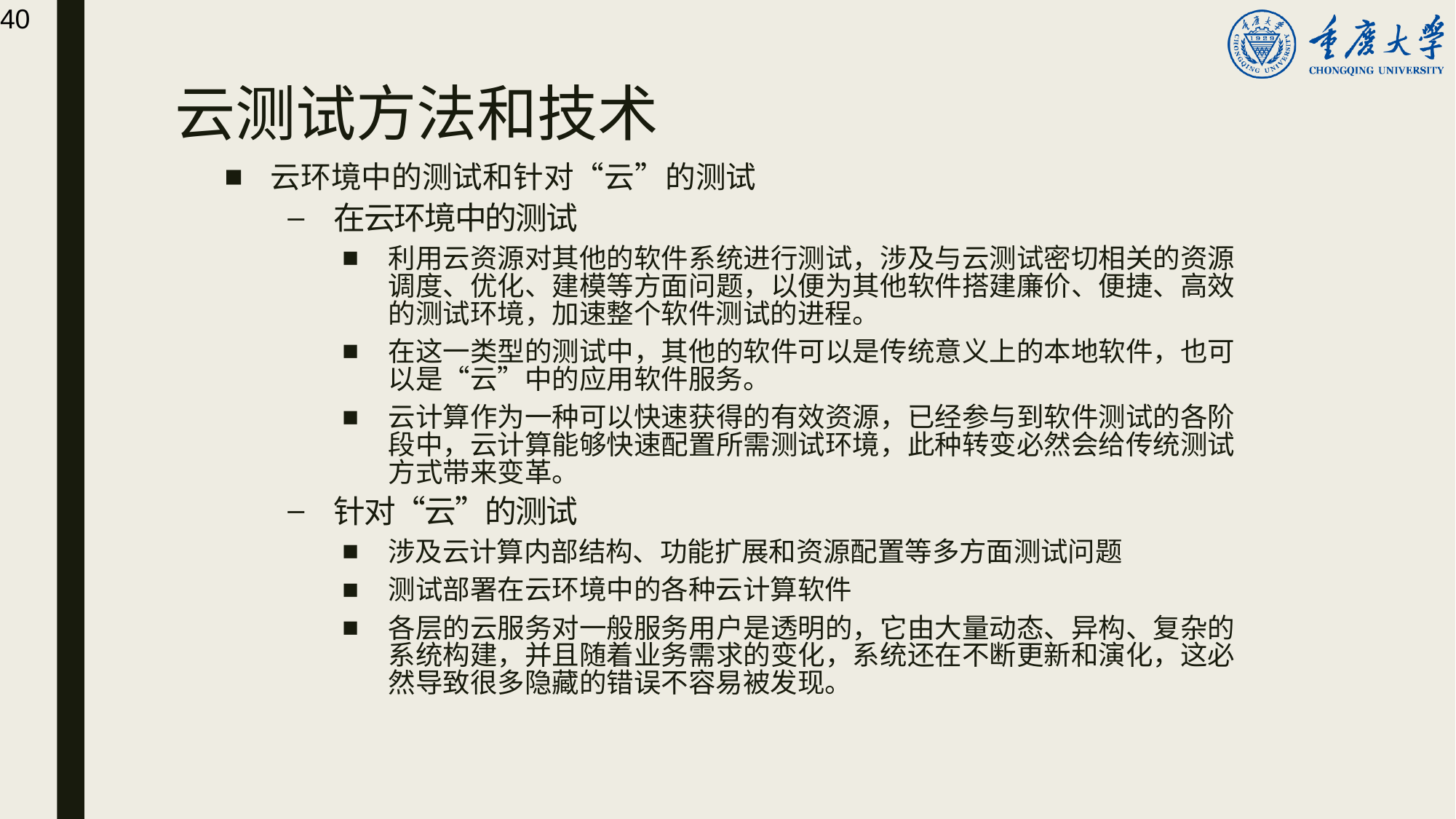

40
# 云测试方法和技术
云环境中的测试和针对“云”的测试
在云环境中的测试
利用云资源对其他的软件系统进行测试，涉及与云测试密切相关的资源 调度、优化、建模等方面问题，以便为其他软件搭建廉价、便捷、高效 的测试环境，加速整个软件测试的进程。
在这一类型的测试中，其他的软件可以是传统意义上的本地软件，也可 以是“云”中的应用软件服务。
云计算作为一种可以快速获得的有效资源，已经参与到软件测试的各阶 段中，云计算能够快速配置所需测试环境，此种转变必然会给传统测试 方式带来变革。
针对“云”的测试
涉及云计算内部结构、功能扩展和资源配置等多方面测试问题
测试部署在云环境中的各种云计算软件
各层的云服务对一般服务用户是透明的，它由大量动态、异构、复杂的 系统构建，并且随着业务需求的变化，系统还在不断更新和演化，这必 然导致很多隐藏的错误不容易被发现。